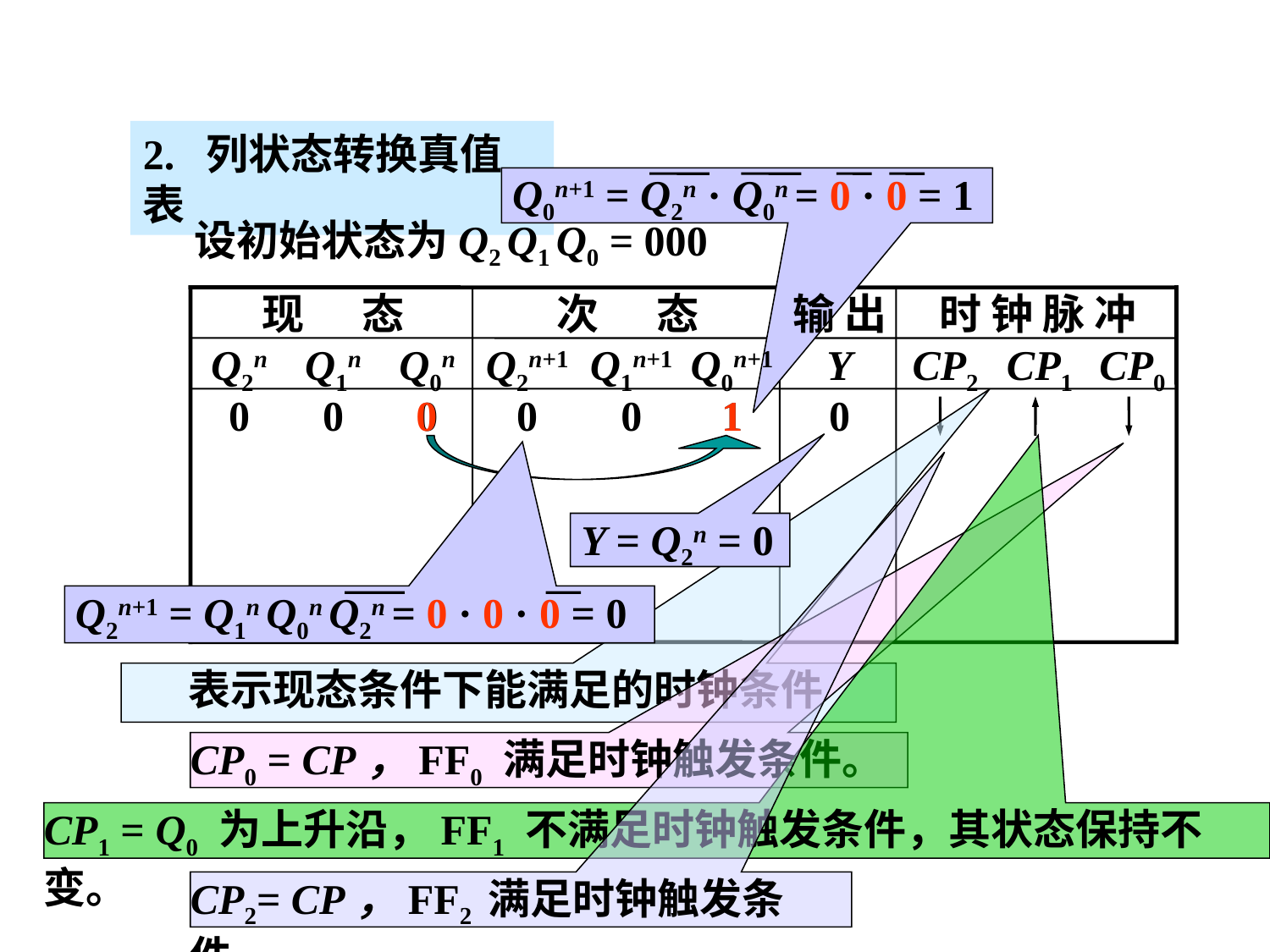

2.  列状态转换真值表
 Q0n+1 = Q2n · Q0n = 0 · 0 = 1

设初始状态为Q2 Q1 Q0 = 000

现      态
次      态
输 出
时 钟 脉 冲
Q2n
Q1n
Q0n
Q2n+1
Q1n+1
Q0n+1
Y
CP2
CP1
CP0
0
0
0
0
0
0
1
1
0

 Y = Q2n = 0
 Q2n+1 = Q1n Q0n Q2n = 0 · 0 · 0 = 0

      表示现态条件下能满足的时钟条件
CP0 = CP，FF0 满足时钟触发条件。
CP1 = Q0 为上升沿，FF1 不满足时钟触发条件，其状态保持不变。
CP2= CP，FF2 满足时钟触发条件。